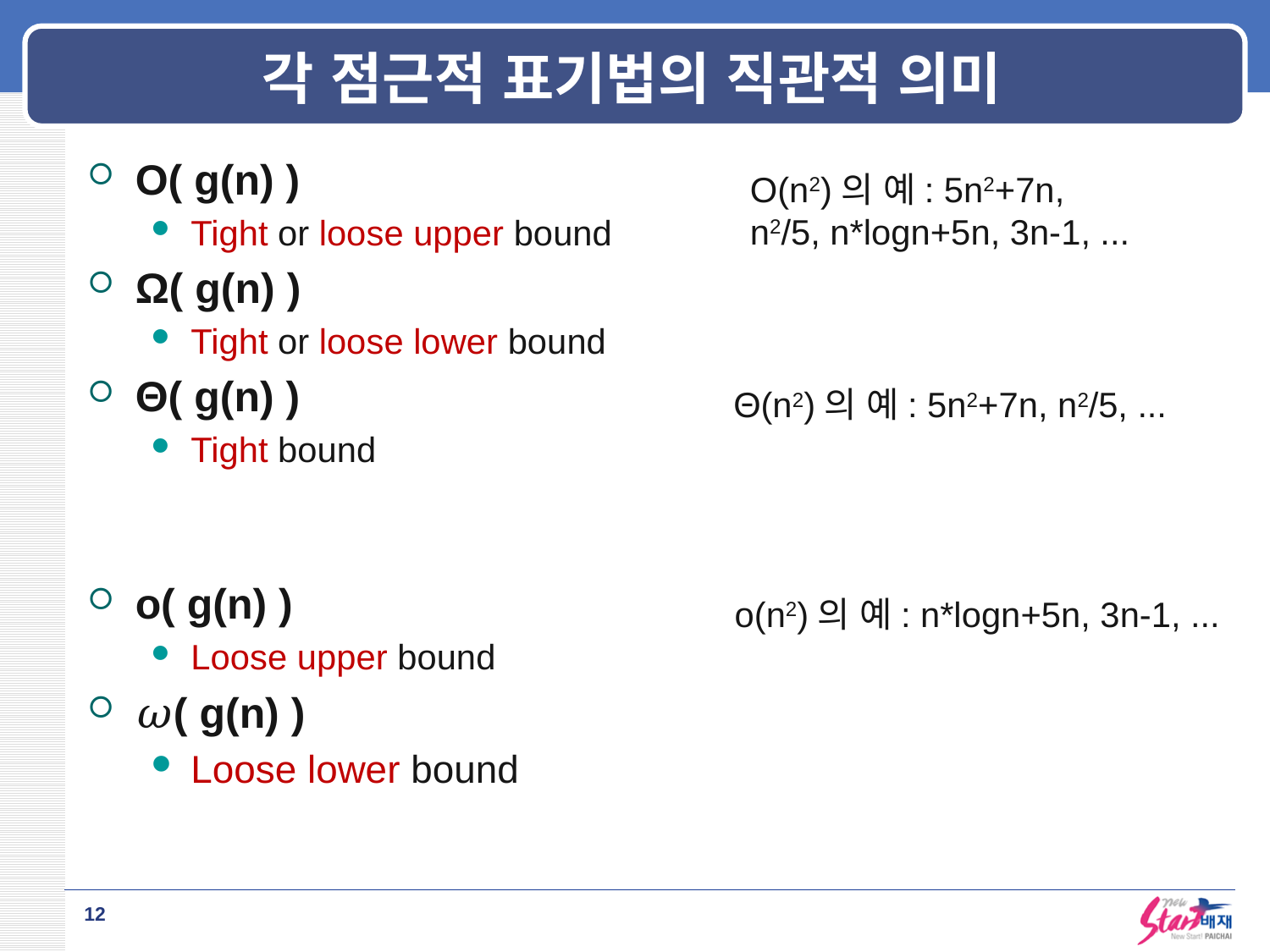

# 각 점근적 표기법의 직관적 의미
O( g(n) )
Tight or loose upper bound
Ω( g(n) )
Tight or loose lower bound
Θ( g(n) )
Tight bound

o( g(n) )
Loose upper bound
𝜔( g(n) )
Loose lower bound
O(n2)의 예: 5n2+7n, n2/5, n*logn+5n, 3n-1, ...
Θ(n2)의 예: 5n2+7n, n2/5, ...
o(n2)의 예: n*logn+5n, 3n-1, ...
12